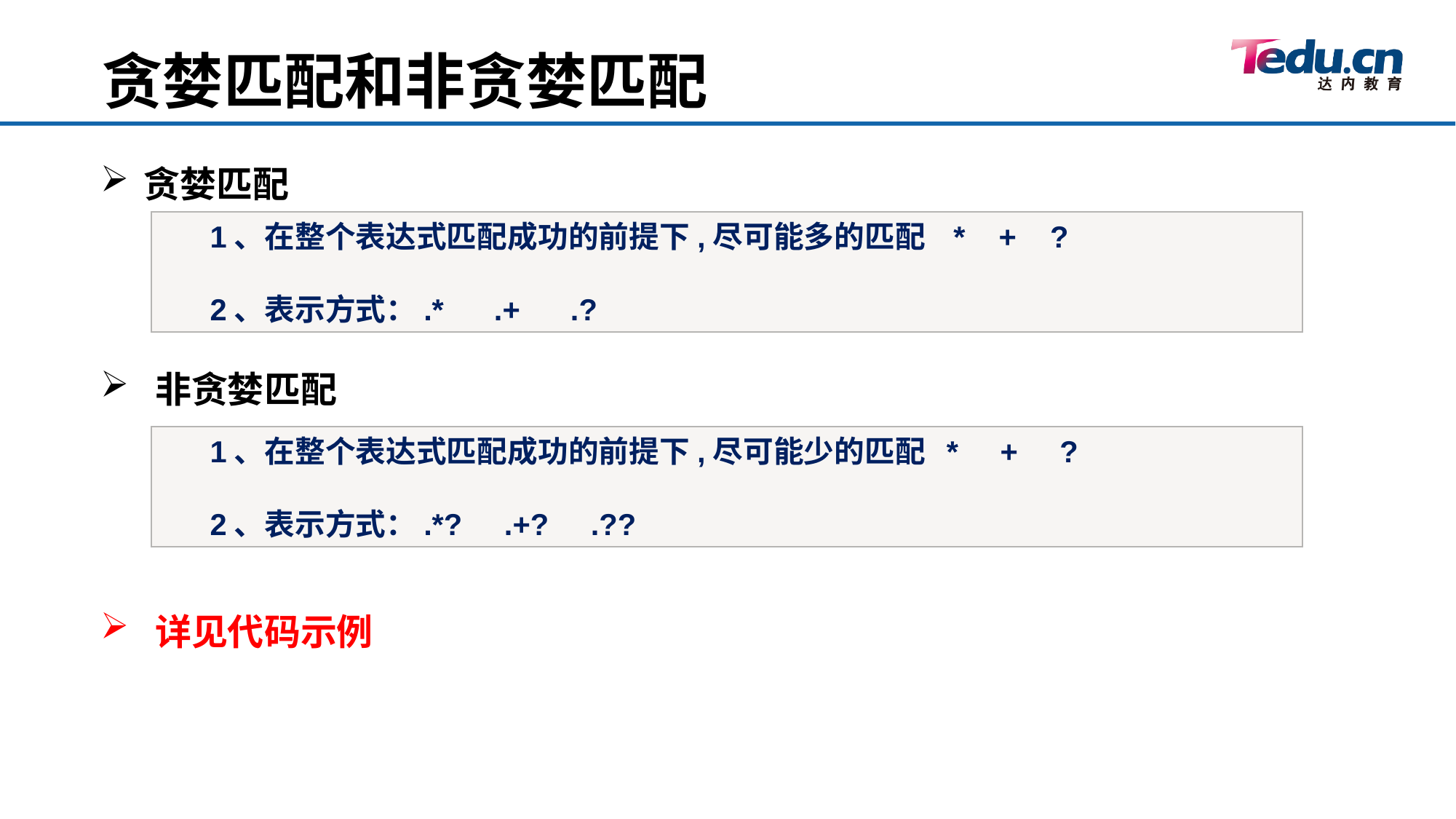

贪婪匹配和非贪婪匹配
贪婪匹配

非贪婪匹配

详见代码示例

1、在整个表达式匹配成功的前提下,尽可能多的匹配   *    +    ?

2、表示方式：.*      .+      .?
1、在整个表达式匹配成功的前提下,尽可能少的匹配  *     +     ?

2、表示方式：.*?     .+?     .??